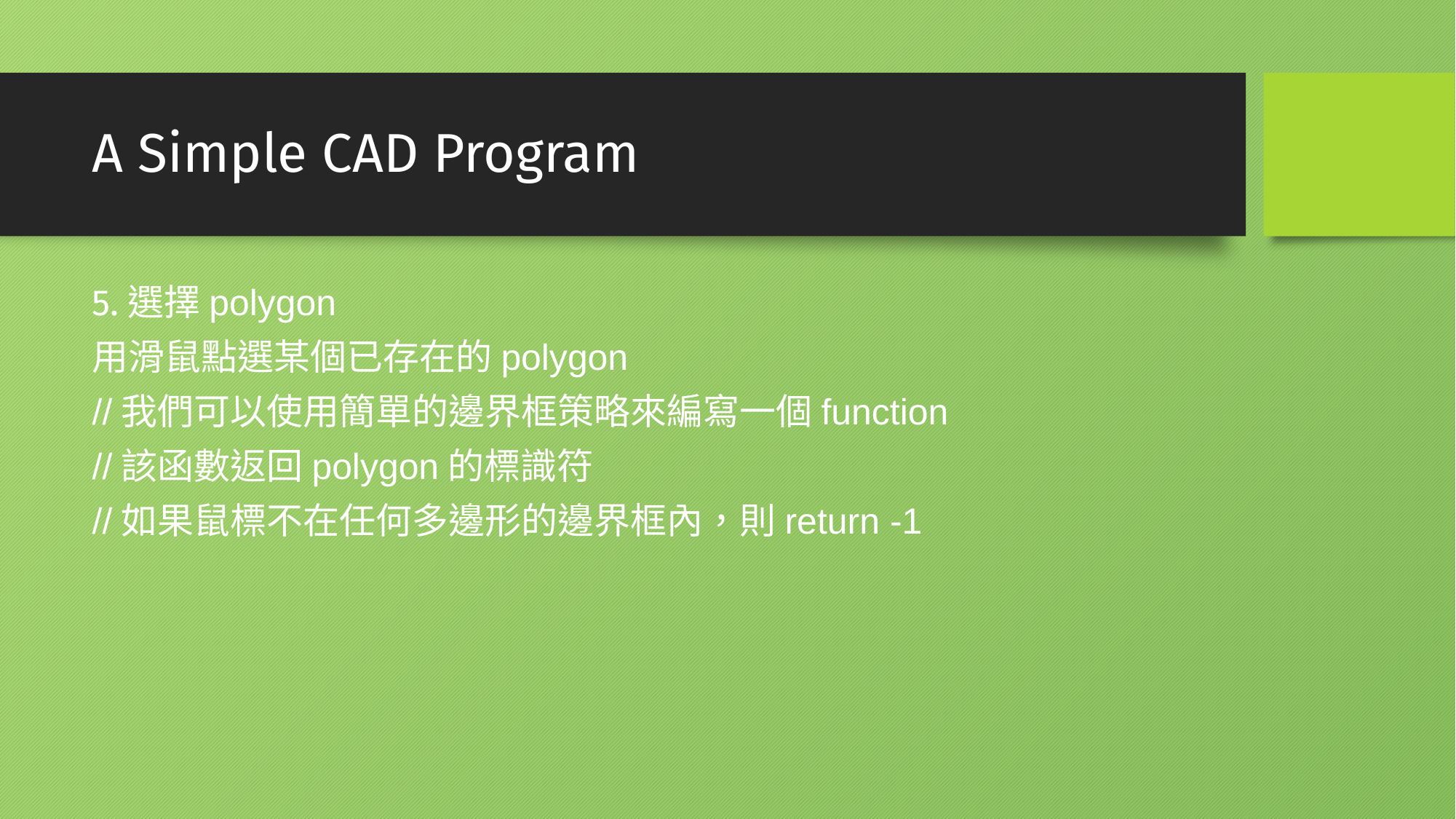

# A Simple CAD Program
5.選擇polygon
用滑鼠點選某個已存在的polygon
//我們可以使用簡單的邊界框策略來編寫一個function
//該函數返回polygon的標識符
//如果鼠標不在任何多邊形的邊界框內，則return -1